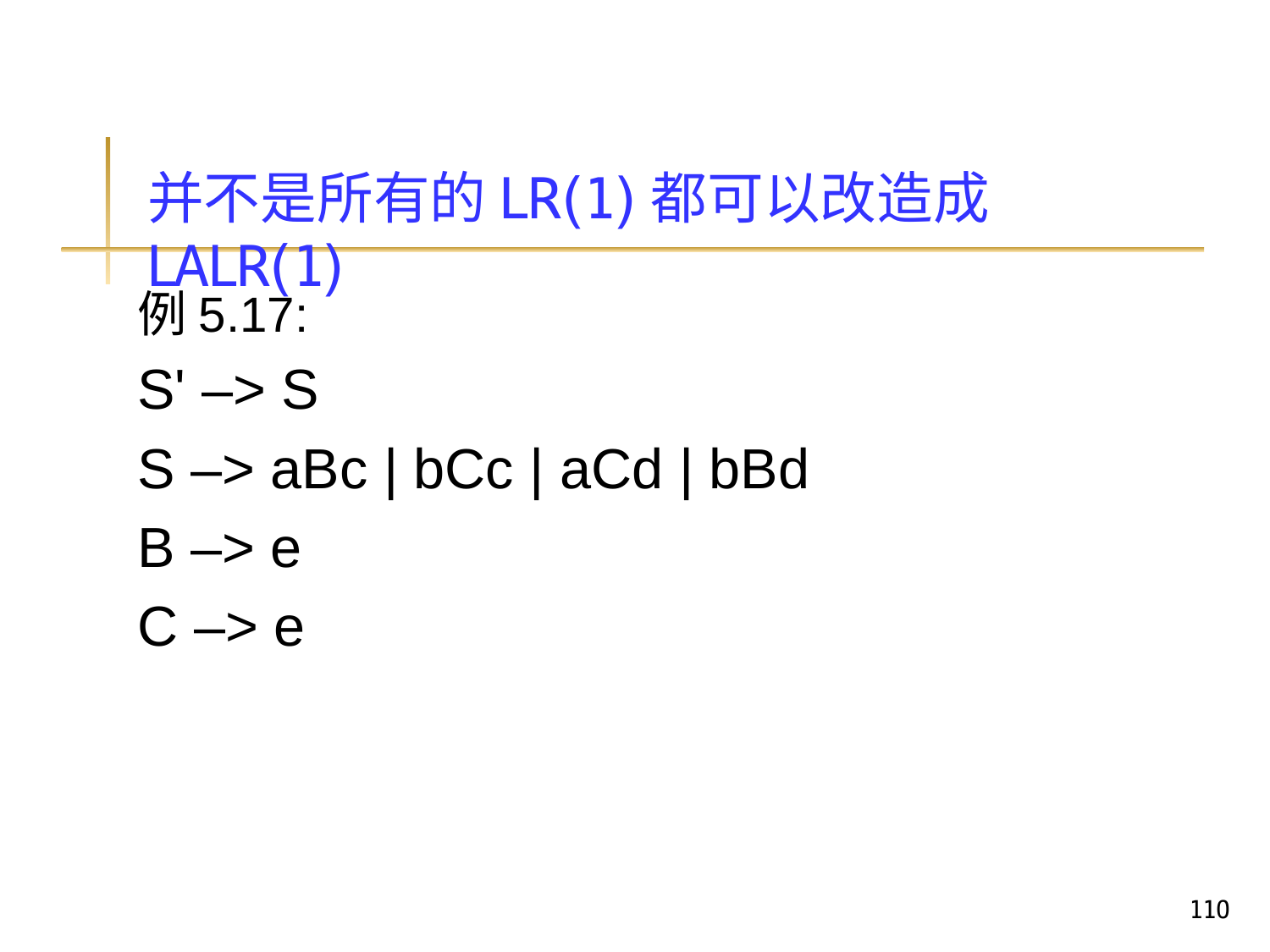

并不是所有的LR(1)都可以改造成LALR(1)
例5.17:
S' –> S
S –> aBc | bCc | aCd | bBd
B –> e
C –> e

110